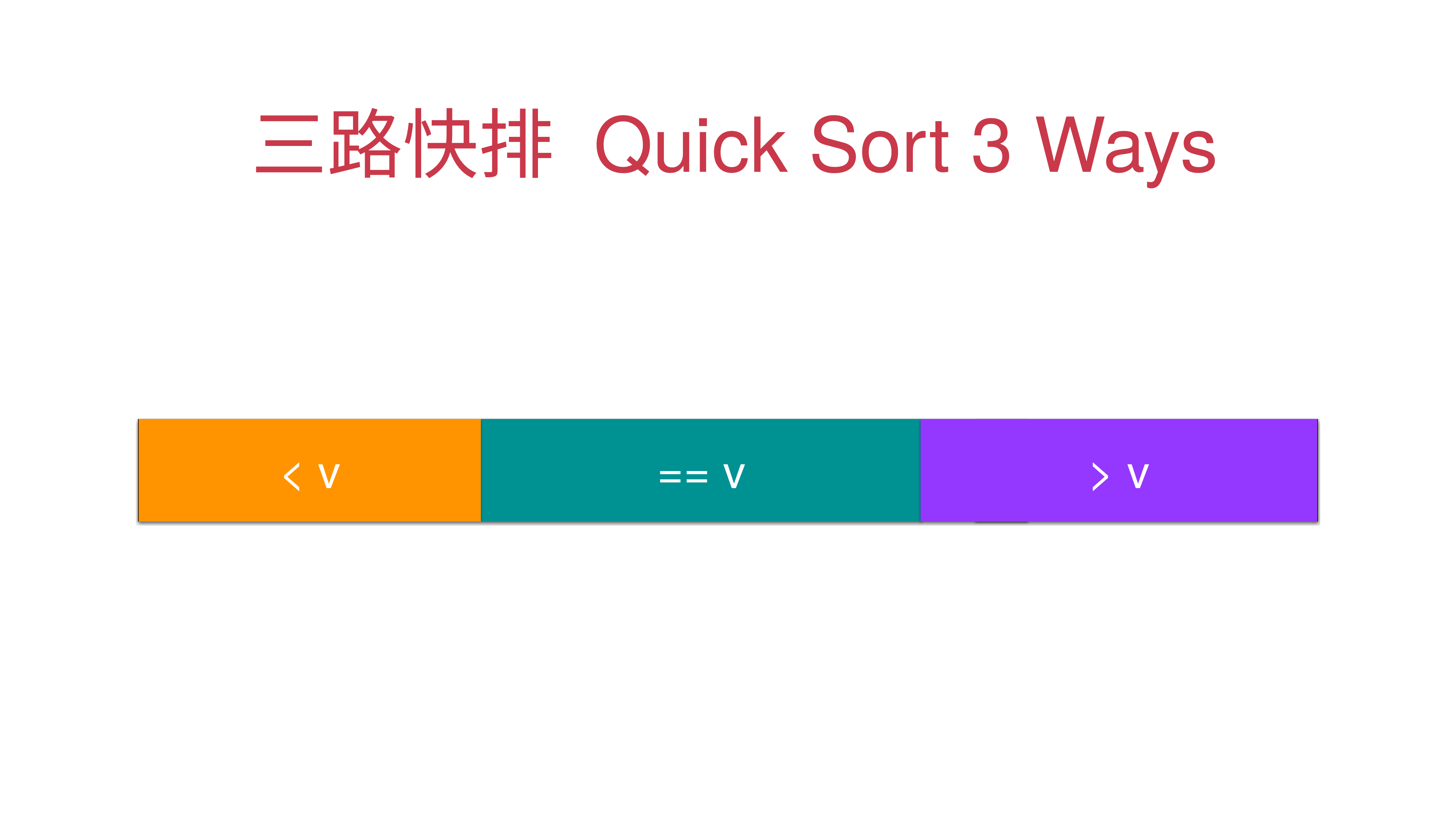

# 三路快排 Quick Sort 3 Ways

< v
== v
> v
e